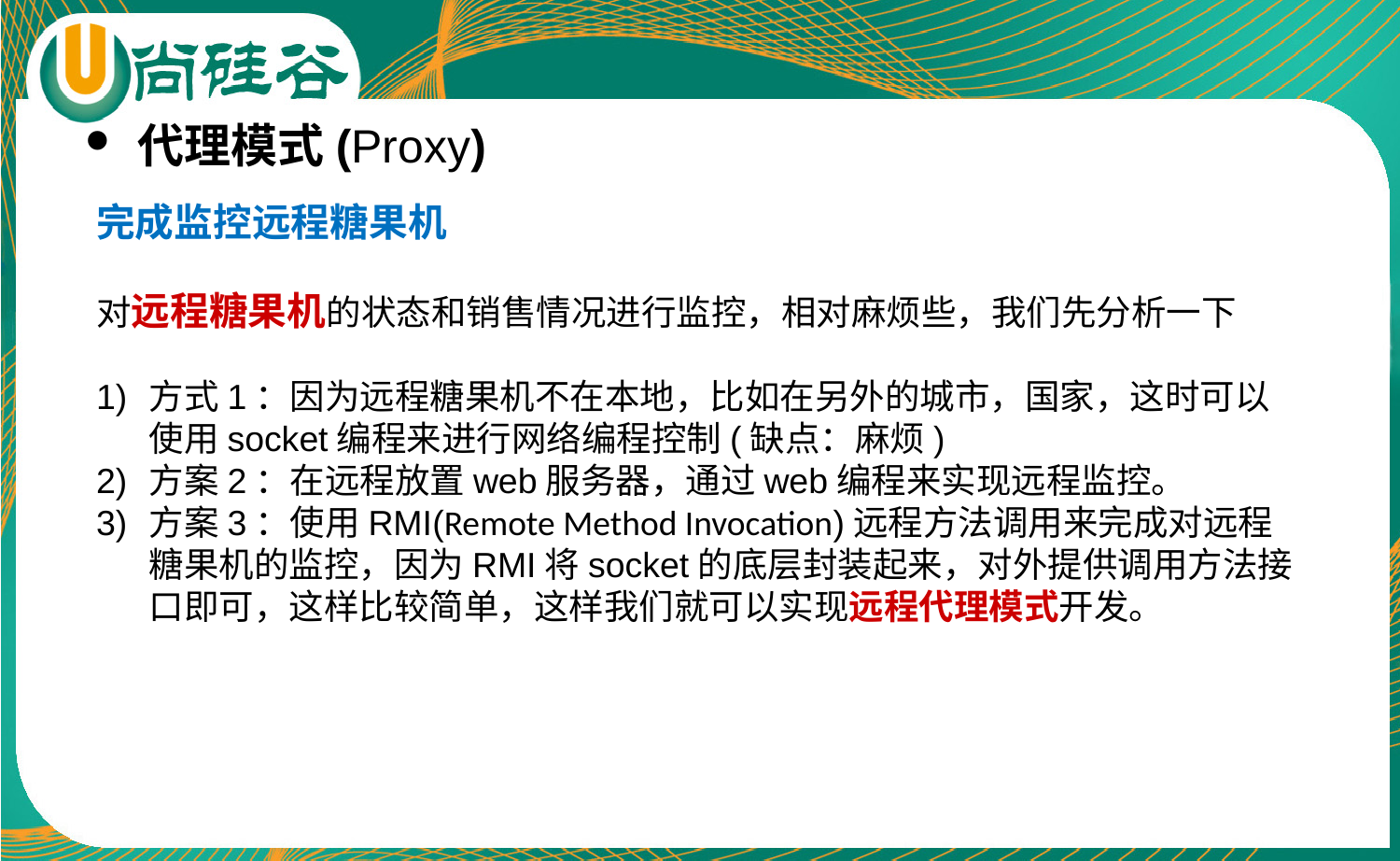

代理模式(Proxy)

完成监控远程糖果机

对远程糖果机的状态和销售情况进行监控，相对麻烦些，我们先分析一下

方式1：因为远程糖果机不在本地，比如在另外的城市，国家，这时可以使用socket编程来进行网络编程控制(缺点：麻烦)
方案2：在远程放置web服务器，通过web编程来实现远程监控。
方案3：使用RMI(Remote Method Invocation)远程方法调用来完成对远程糖果机的监控，因为RMI将socket的底层封装起来，对外提供调用方法接口即可，这样比较简单，这样我们就可以实现远程代理模式开发。